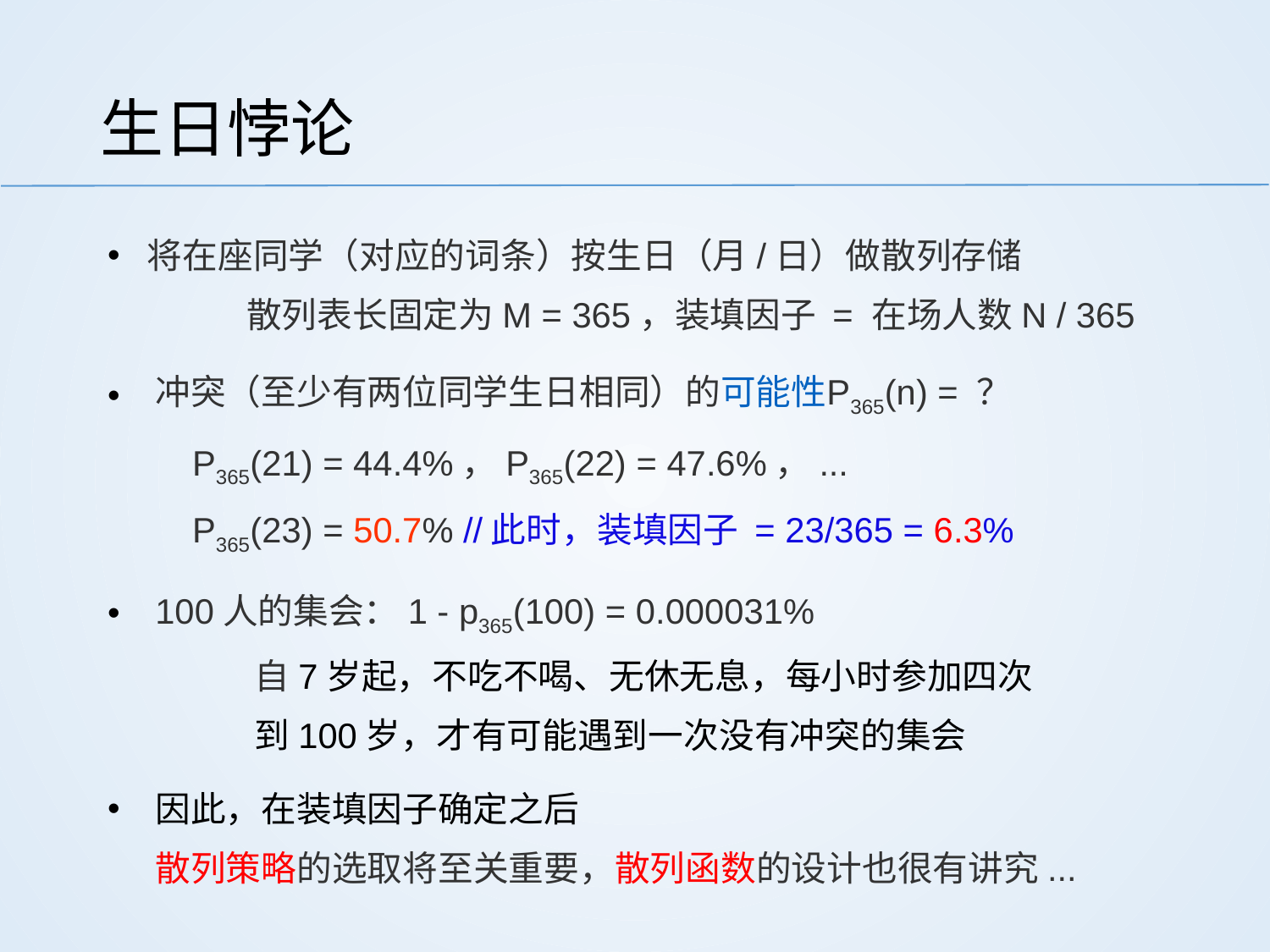

# 生日悖论
将在座同学（对应的词条）按生日（月/日）做散列存储
		散列表长固定为M = 365，装填因子 = 在场人数N / 365
冲突（至少有两位同学生日相同）的可能性P365(n) = ？
	P365(21) = 44.4%，P365(22) = 47.6%，...
	P365(23) = 50.7% //此时，装填因子 = 23/365 = 6.3%
100人的集会：1 - p365(100) = 0.000031%
		自7岁起，不吃不喝、无休无息，每小时参加四次
		到100岁，才有可能遇到一次没有冲突的集会
因此，在装填因子确定之后
散列策略的选取将至关重要，散列函数的设计也很有讲究...